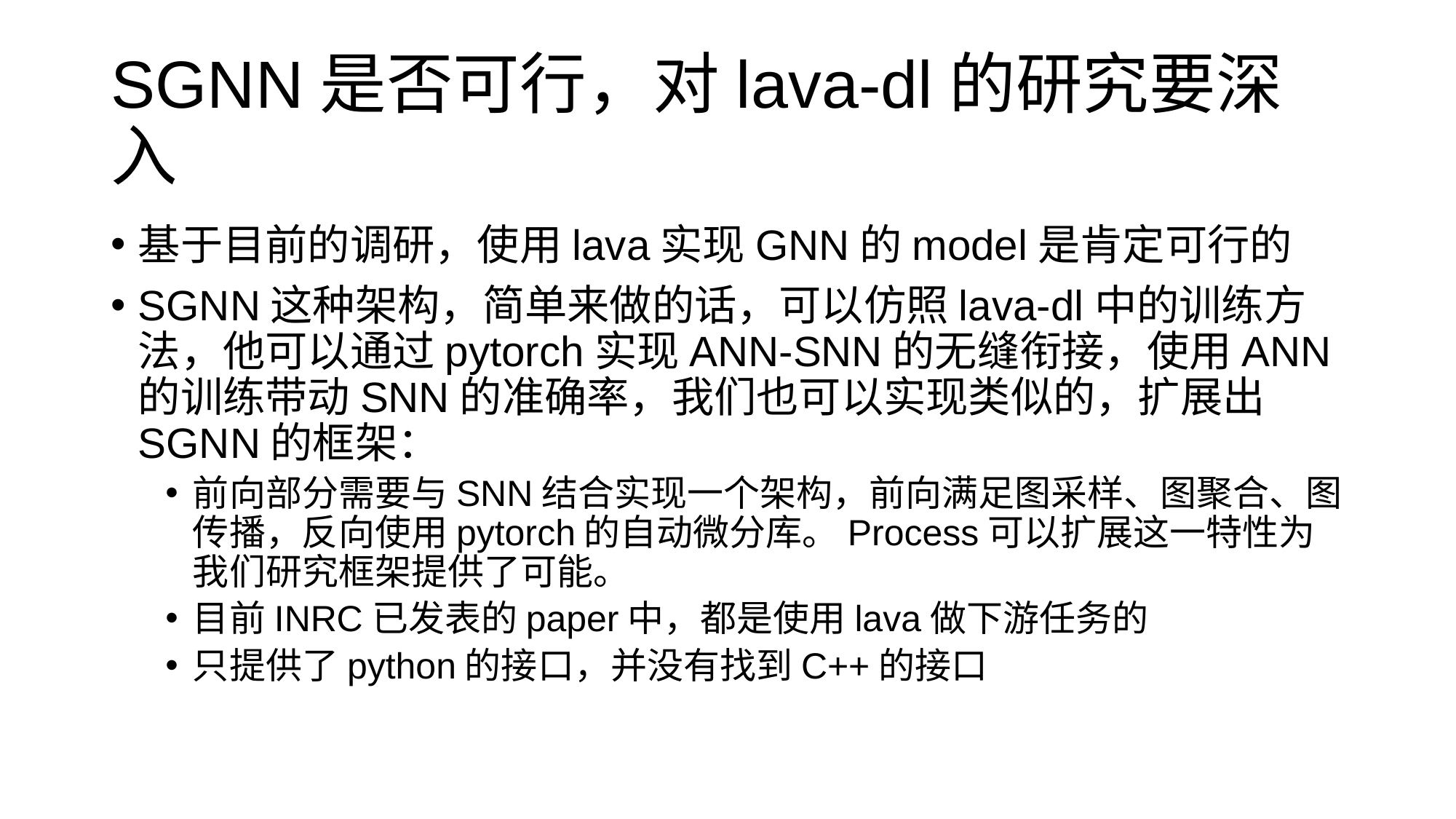

# SGNN是否可行，对lava-dl的研究要深入
基于目前的调研，使用lava实现GNN的model是肯定可行的
SGNN这种架构，简单来做的话，可以仿照lava-dl中的训练方法，他可以通过pytorch实现ANN-SNN的无缝衔接，使用ANN的训练带动SNN的准确率，我们也可以实现类似的，扩展出SGNN的框架：
前向部分需要与SNN结合实现一个架构，前向满足图采样、图聚合、图传播，反向使用pytorch的自动微分库。Process可以扩展这一特性为我们研究框架提供了可能。
目前INRC已发表的paper中，都是使用lava做下游任务的
只提供了python的接口，并没有找到C++的接口